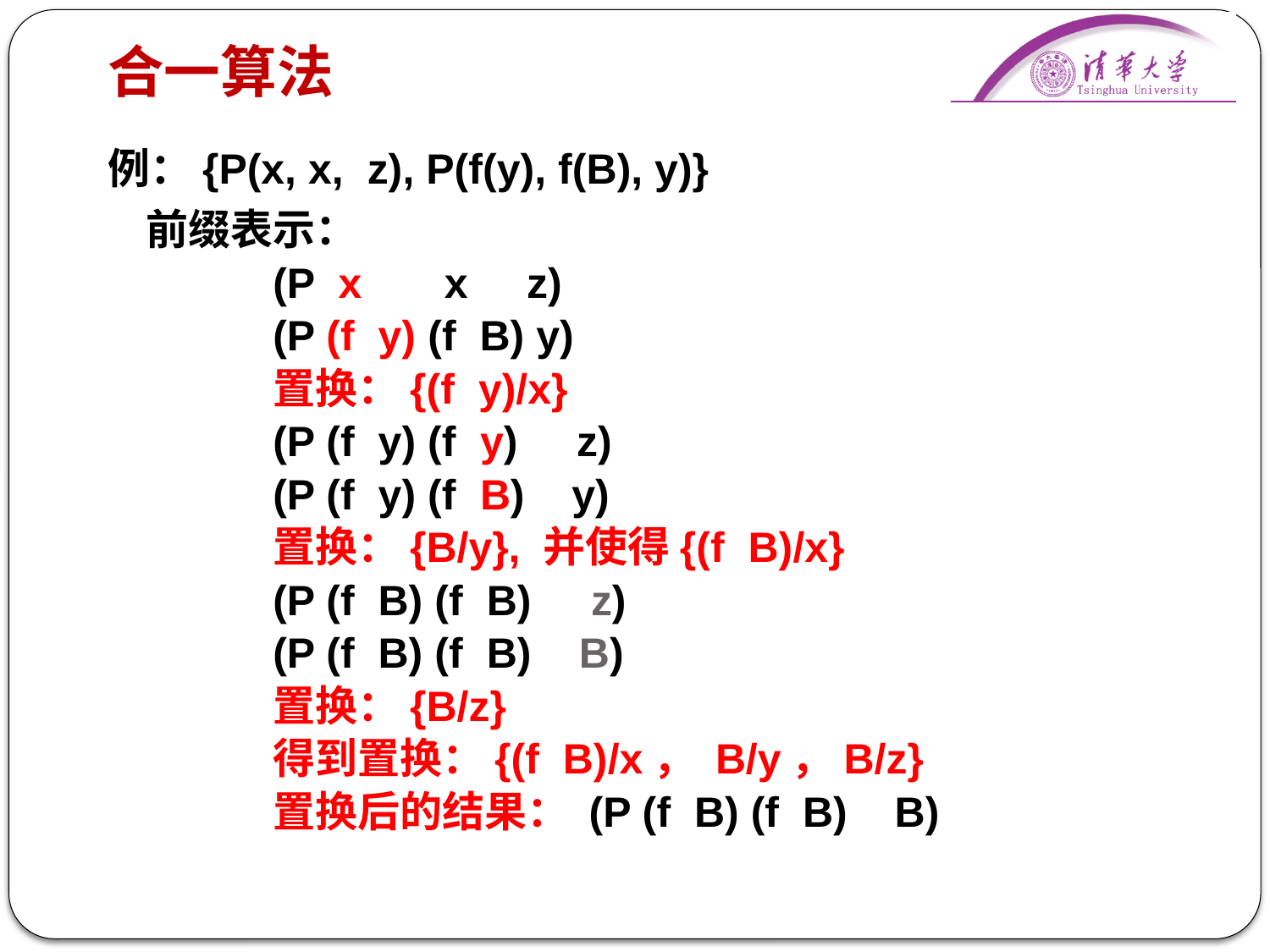

# 合一算法
例：{P(x, x,  z), P(f(y), f(B), y)}
	前缀表示：
		(P  x       x     z)
		(P (f  y) (f  B) y)
		置换：{(f  y)/x}
		(P (f  y) (f  y)     z)
		(P (f  y) (f  B)    y)
		置换：{B/y}, 并使得{(f  B)/x}
		(P (f  B) (f  B)     z)
		(P (f  B) (f  B)    B)
		置换：{B/z}
		得到置换：{(f  B)/x， B/y，B/z}
		置换后的结果： (P (f  B) (f  B)    B)

16